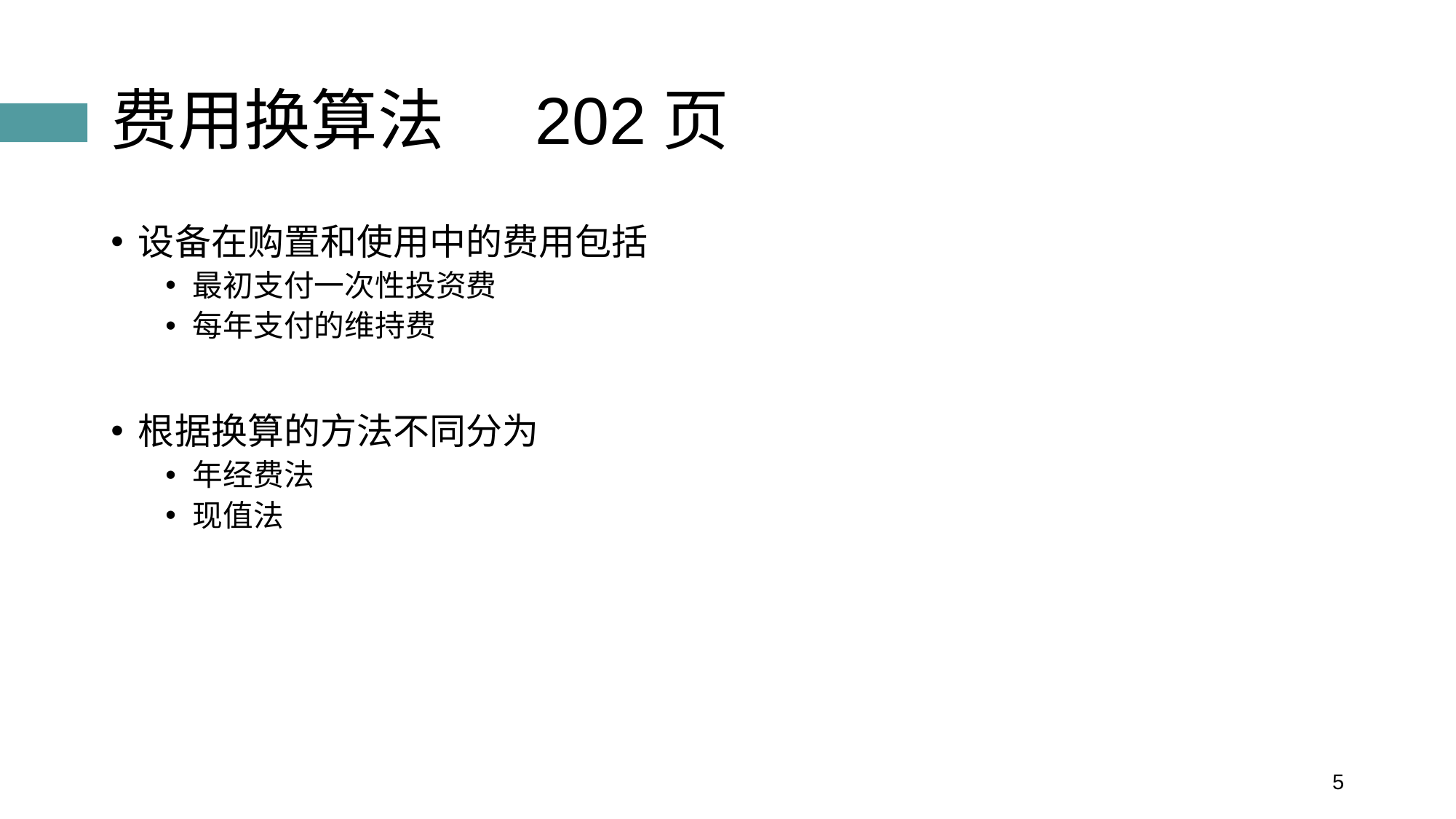

# 费用换算法     202页
设备在购置和使用中的费用包括
最初支付一次性投资费
每年支付的维持费

根据换算的方法不同分为
年经费法
现值法
5